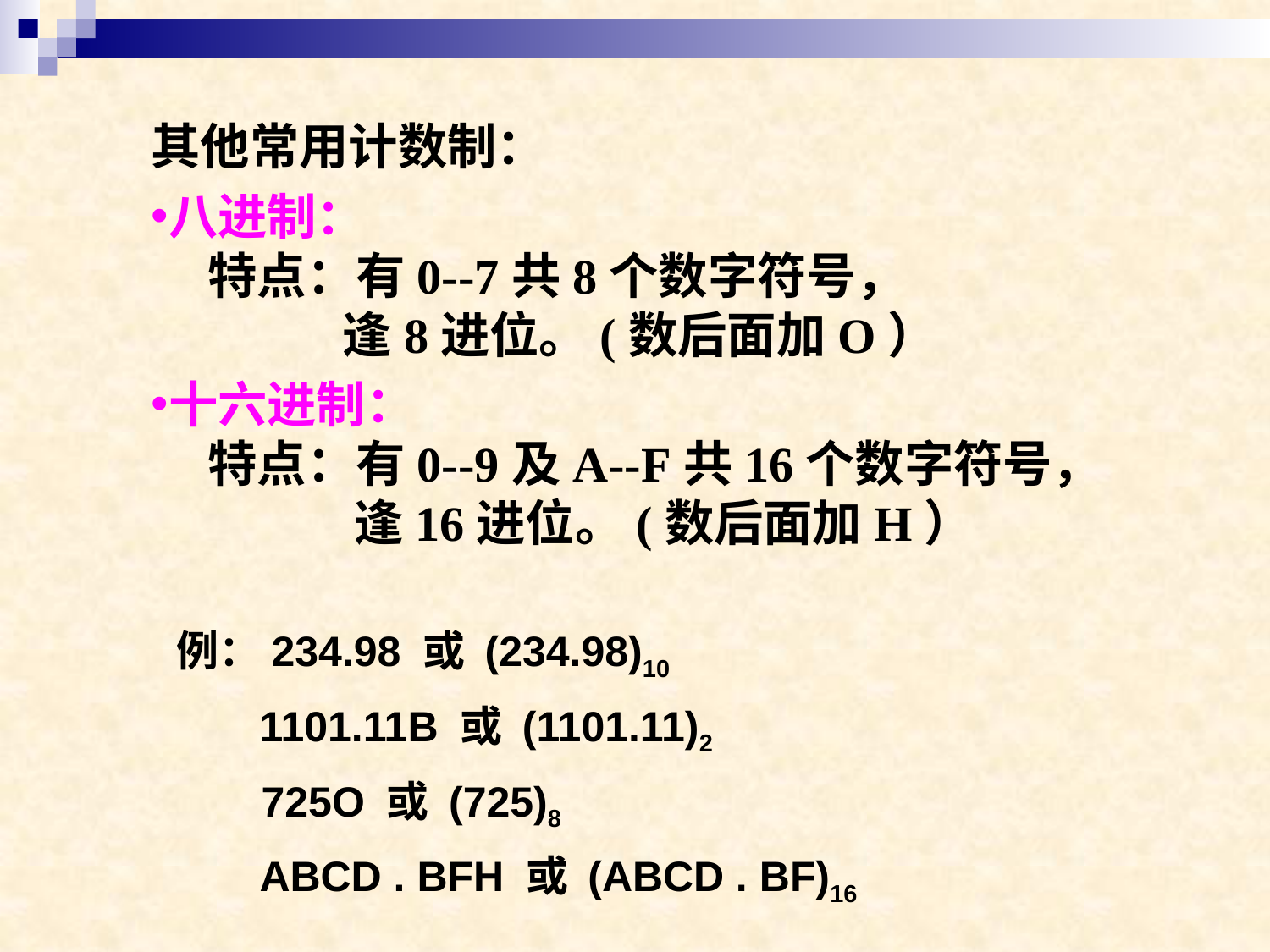

其他常用计数制：
八进制：
    特点：有0--7共8个数字符号，
                逢8进位。(数后面加O）
十六进制：
    特点：有0--9及A--F共16个数字符号，
                 逢16进位。(数后面加H）

例：234.98 或 (234.98)10
       1101.11B 或 (1101.11)2
        725O 或 (725)8
       ABCD . BFH 或 (ABCD . BF)16